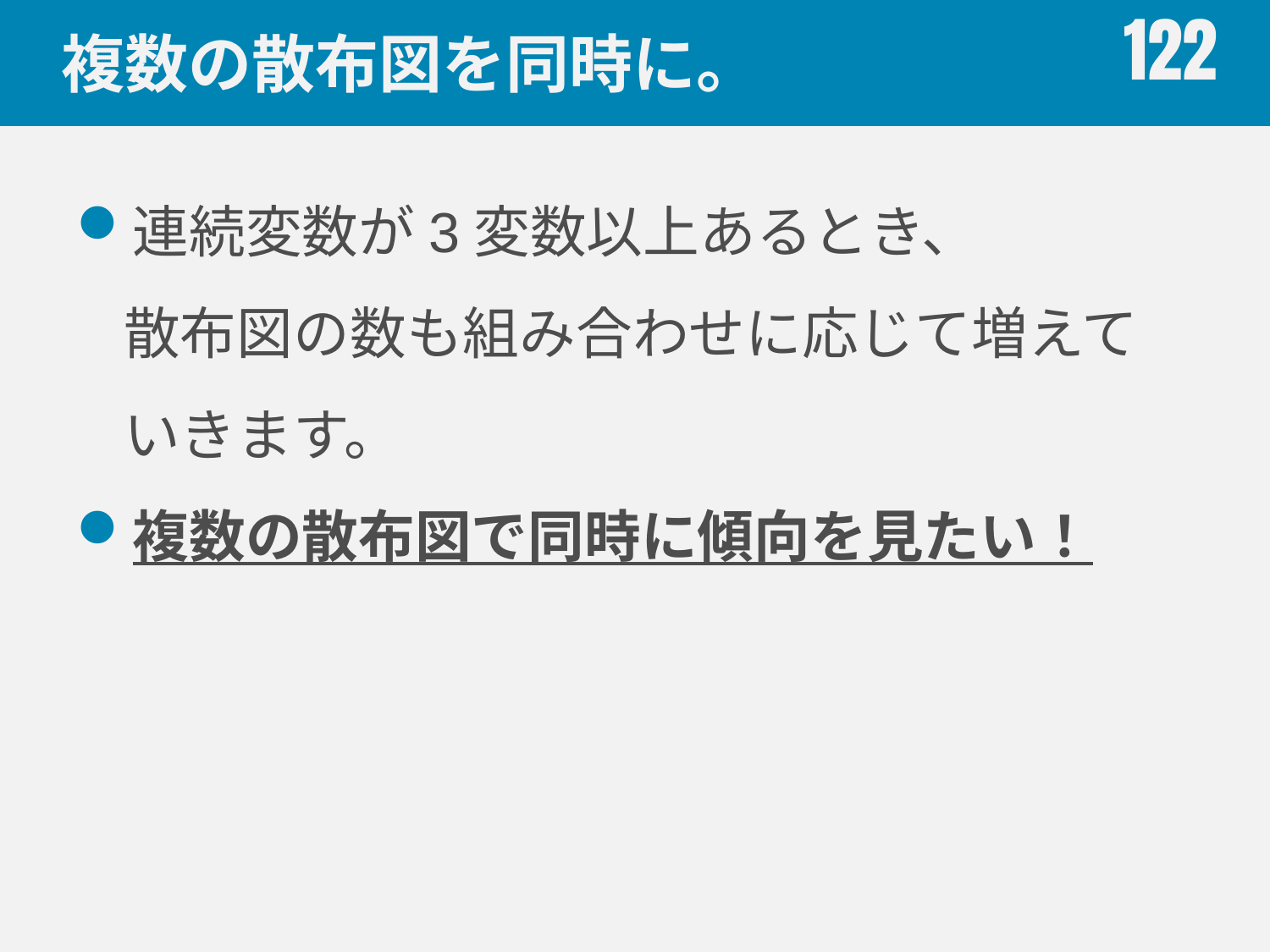

# 複数の散布図を同時に。
122
連続変数が3変数以上あるとき、
散布図の数も組み合わせに応じて増えていきます。
複数の散布図で同時に傾向を見たい！